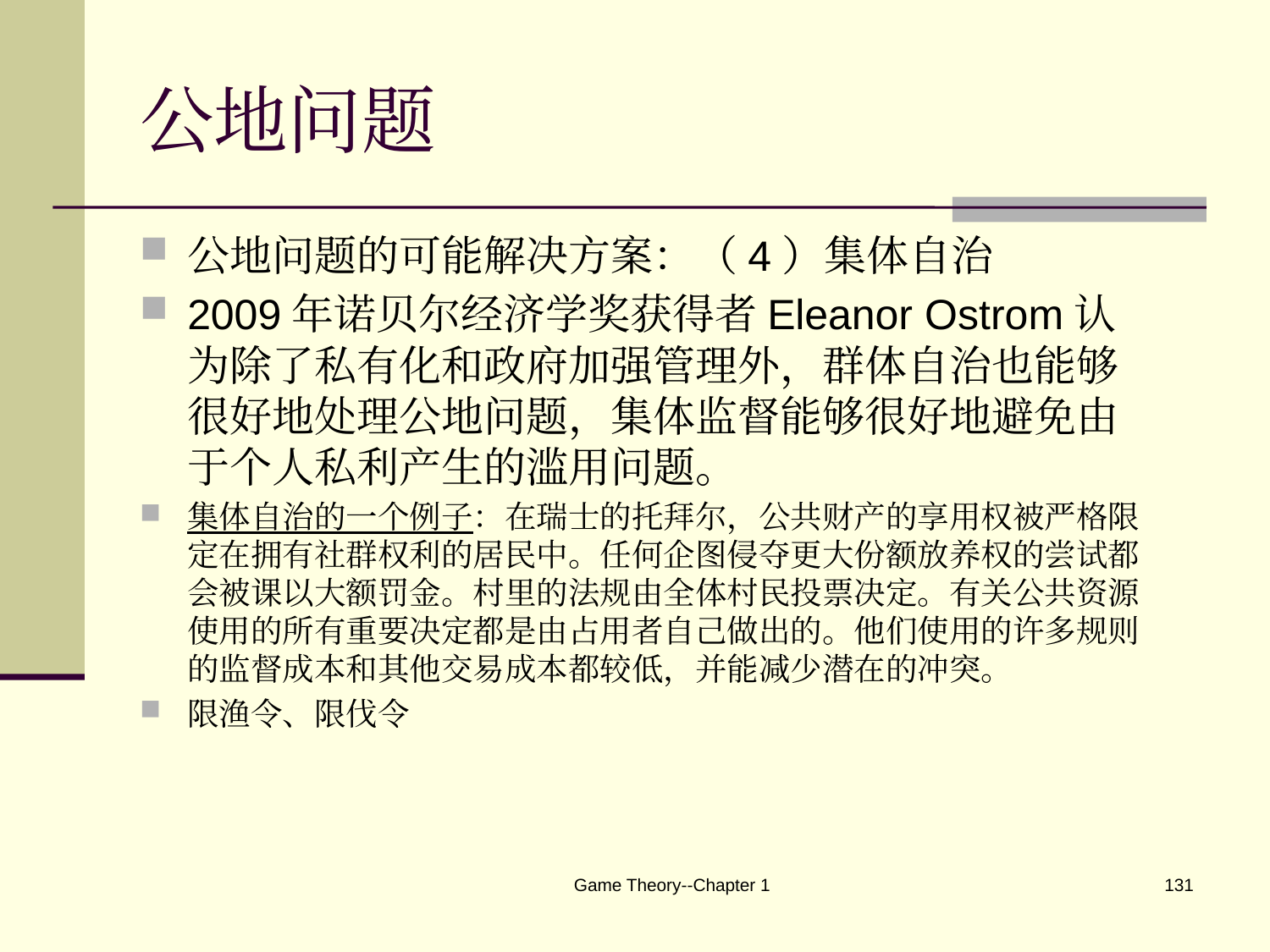

# 公地问题
公地问题的可能解决方案：（4）集体自治
2009年诺贝尔经济学奖获得者Eleanor Ostrom认为除了私有化和政府加强管理外，群体自治也能够很好地处理公地问题，集体监督能够很好地避免由于个人私利产生的滥用问题。
集体自治的一个例子：在瑞士的托拜尔，公共财产的享用权被严格限定在拥有社群权利的居民中。任何企图侵夺更大份额放养权的尝试都会被课以大额罚金。村里的法规由全体村民投票决定。有关公共资源使用的所有重要决定都是由占用者自己做出的。他们使用的许多规则的监督成本和其他交易成本都较低，并能减少潜在的冲突。
限渔令、限伐令
Game Theory--Chapter 1
131